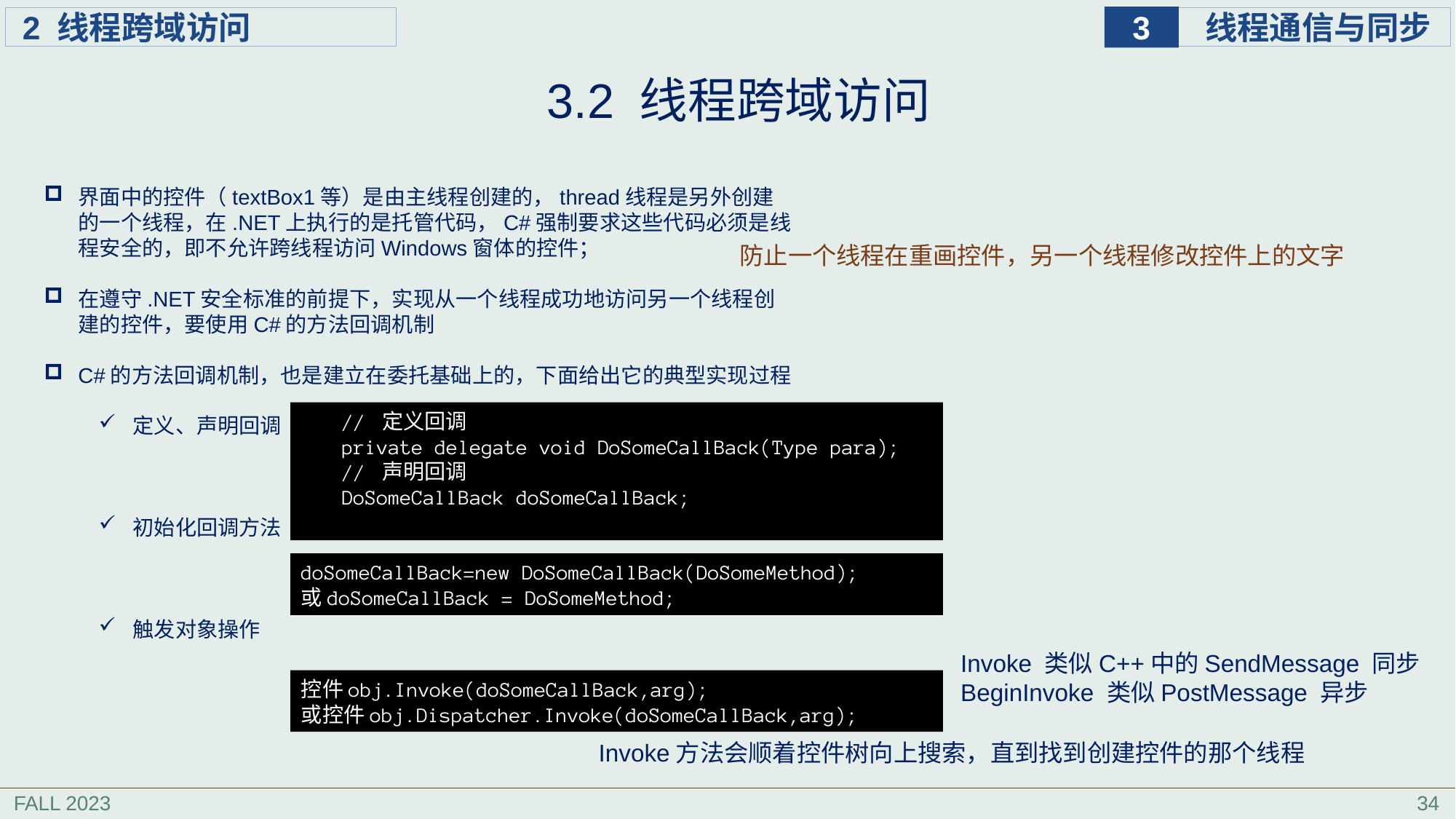

3.2 线程跨域访问
界面中的控件（textBox1等）是由主线程创建的，thread线程是另外创建的一个线程，在.NET上执行的是托管代码，C#强制要求这些代码必须是线程安全的，即不允许跨线程访问Windows窗体的控件；

在遵守.NET安全标准的前提下，实现从一个线程成功地访问另一个线程创建的控件，要使用C#的方法回调机制

C#的方法回调机制，也是建立在委托基础上的，下面给出它的典型实现过程

定义、声明回调

初始化回调方法

触发对象操作

防止一个线程在重画控件，另一个线程修改控件上的文字
// 定义回调
private delegate void DoSomeCallBack(Type para);
// 声明回调
DoSomeCallBack doSomeCallBack;

doSomeCallBack=new DoSomeCallBack(DoSomeMethod);
或doSomeCallBack = DoSomeMethod;
Invoke 类似C++中的SendMessage 同步
BeginInvoke 类似PostMessage 异步
控件obj.Invoke(doSomeCallBack,arg);
或控件obj.Dispatcher.Invoke(doSomeCallBack,arg);
Invoke方法会顺着控件树向上搜索，直到找到创建控件的那个线程